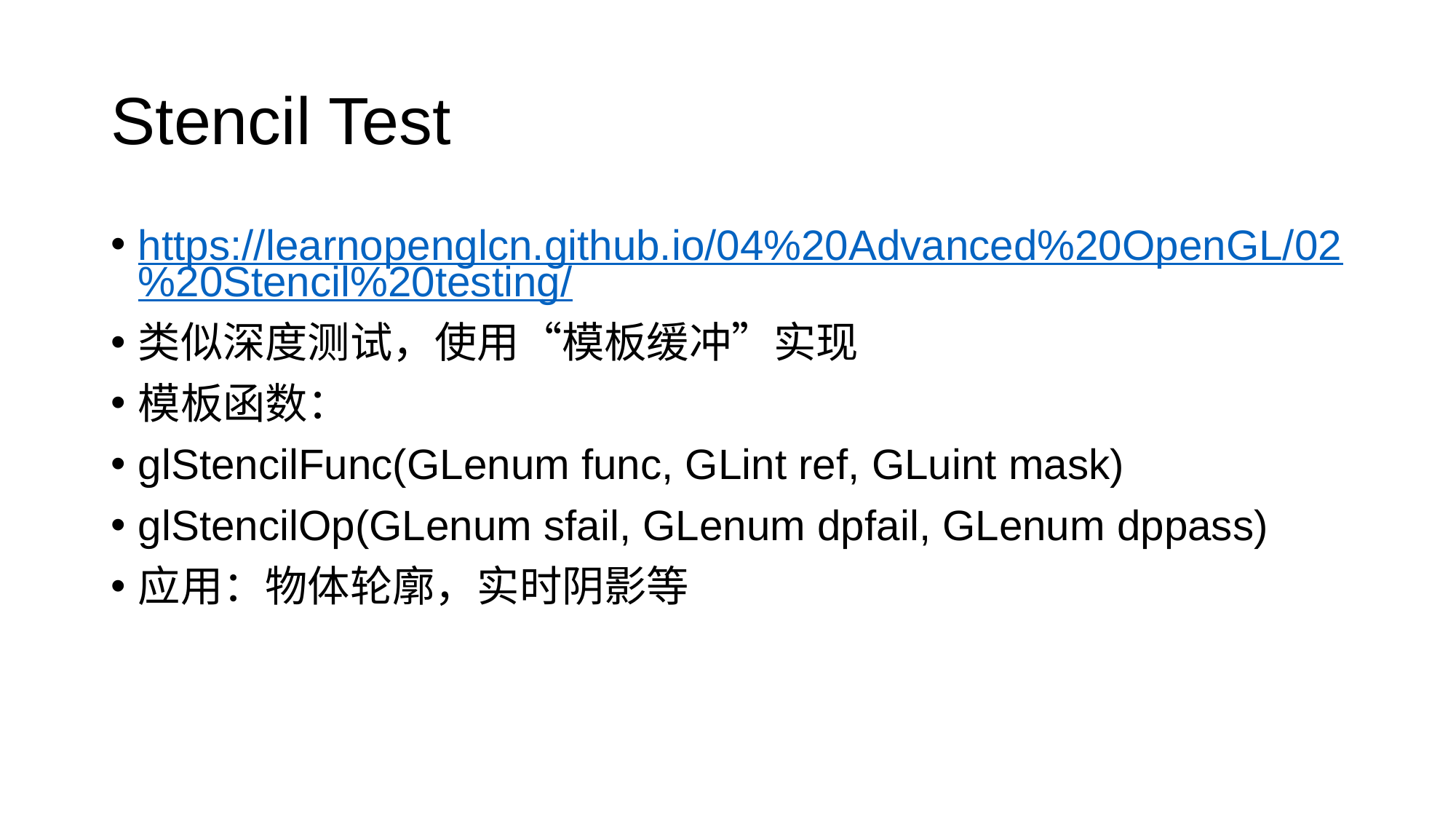

# Stencil Test
https://learnopenglcn.github.io/04%20Advanced%20OpenGL/02%20Stencil%20testing/
类似深度测试，使用“模板缓冲”实现
模板函数：
glStencilFunc(GLenum func, GLint ref, GLuint mask)
glStencilOp(GLenum sfail, GLenum dpfail, GLenum dppass)
应用：物体轮廓，实时阴影等